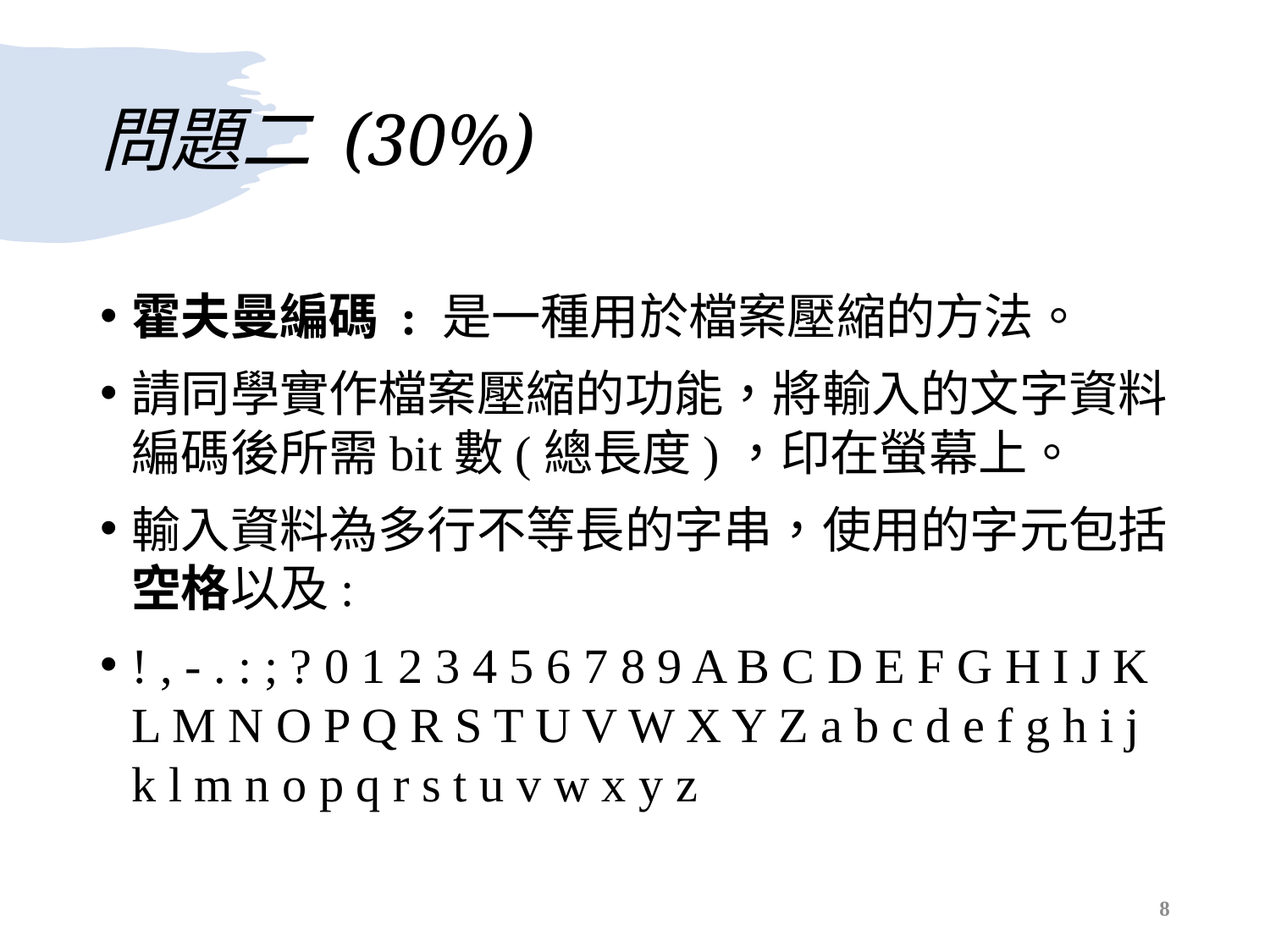

# 問題二 (30%)
霍夫曼編碼 : 是一種用於檔案壓縮的方法。
請同學實作檔案壓縮的功能，將輸入的文字資料編碼後所需bit數(總長度)，印在螢幕上。
輸入資料為多行不等長的字串，使用的字元包括空格以及:
! , - . : ; ? 0 1 2 3 4 5 6 7 8 9 A B C D E F G H I J K L M N O P Q R S T U V W X Y Z a b c d e f g h i j k l m n o p q r s t u v w x y z
8